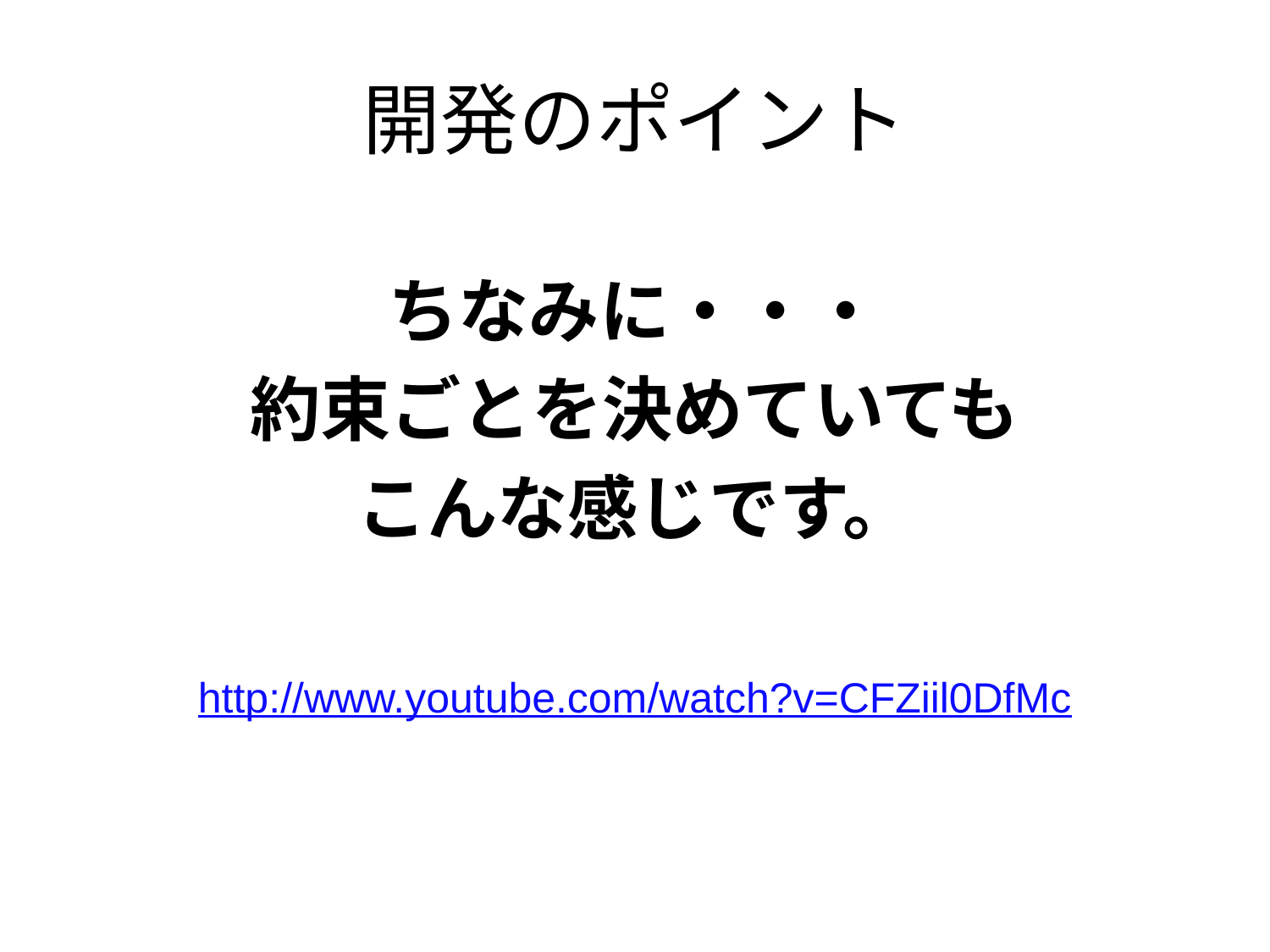

# 開発のポイント

ちなみに・・・
約束ごとを決めていても
こんな感じです。
http://www.youtube.com/watch?v=CFZiil0DfMc